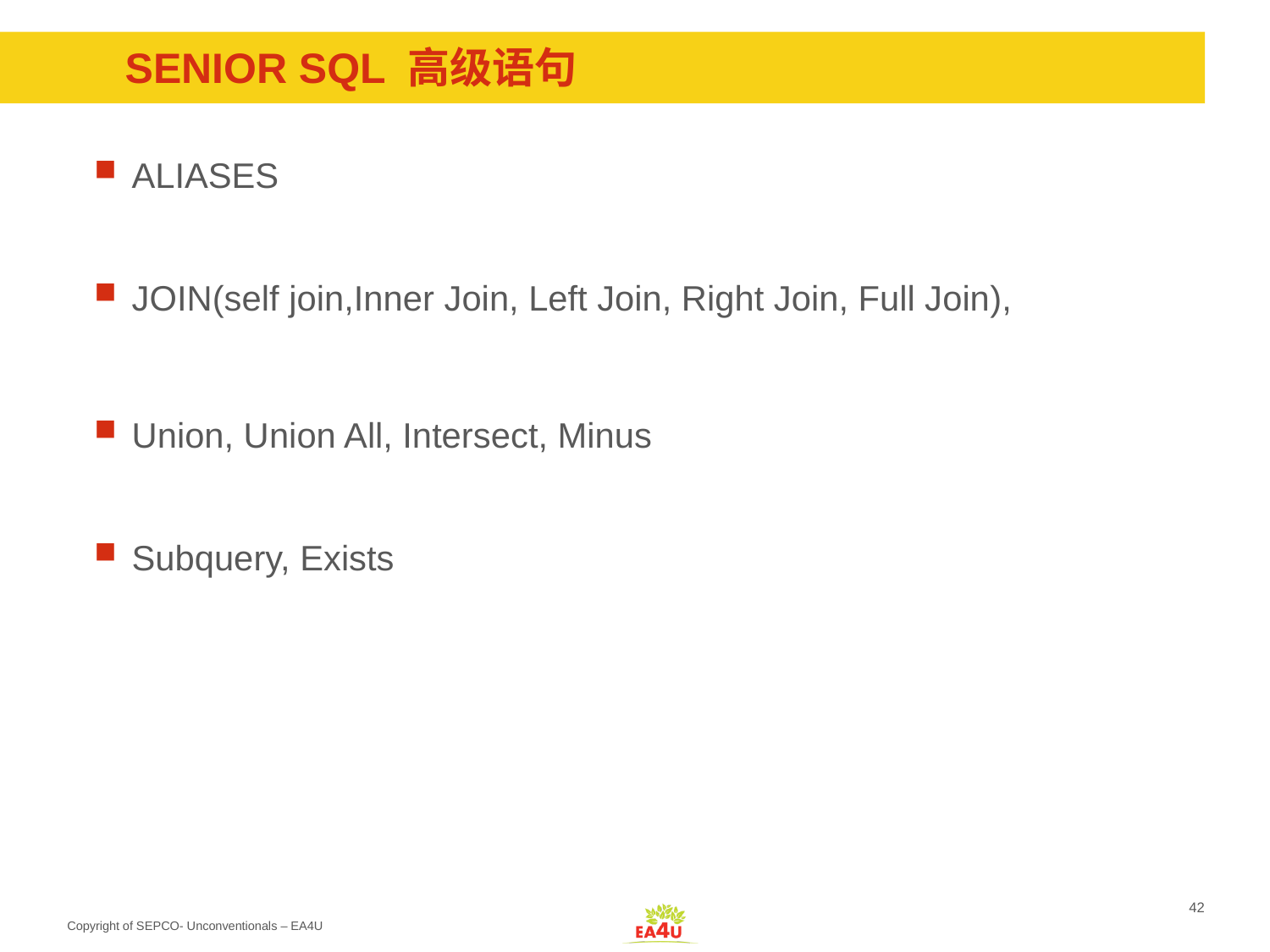

# SENIOR SQL 高级语句
ALIASES

JOIN(self join,Inner Join, Left Join, Right Join, Full Join),

Union, Union All, Intersect, Minus

Subquery, Exists

42